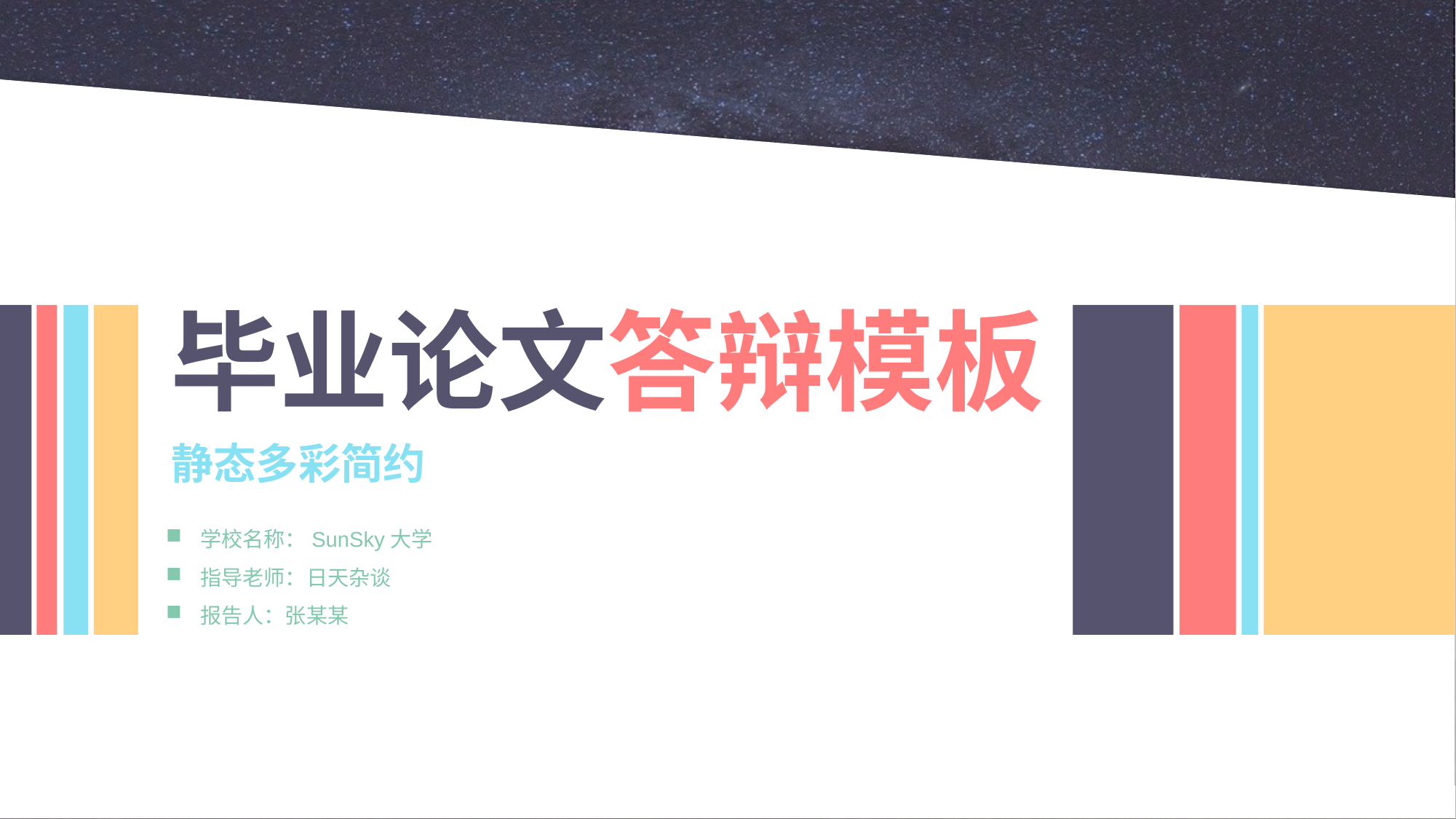

毕业论文答辩模板

静态多彩简约
学校名称：SunSky大学
指导老师：日天杂谈
报告人：张某某